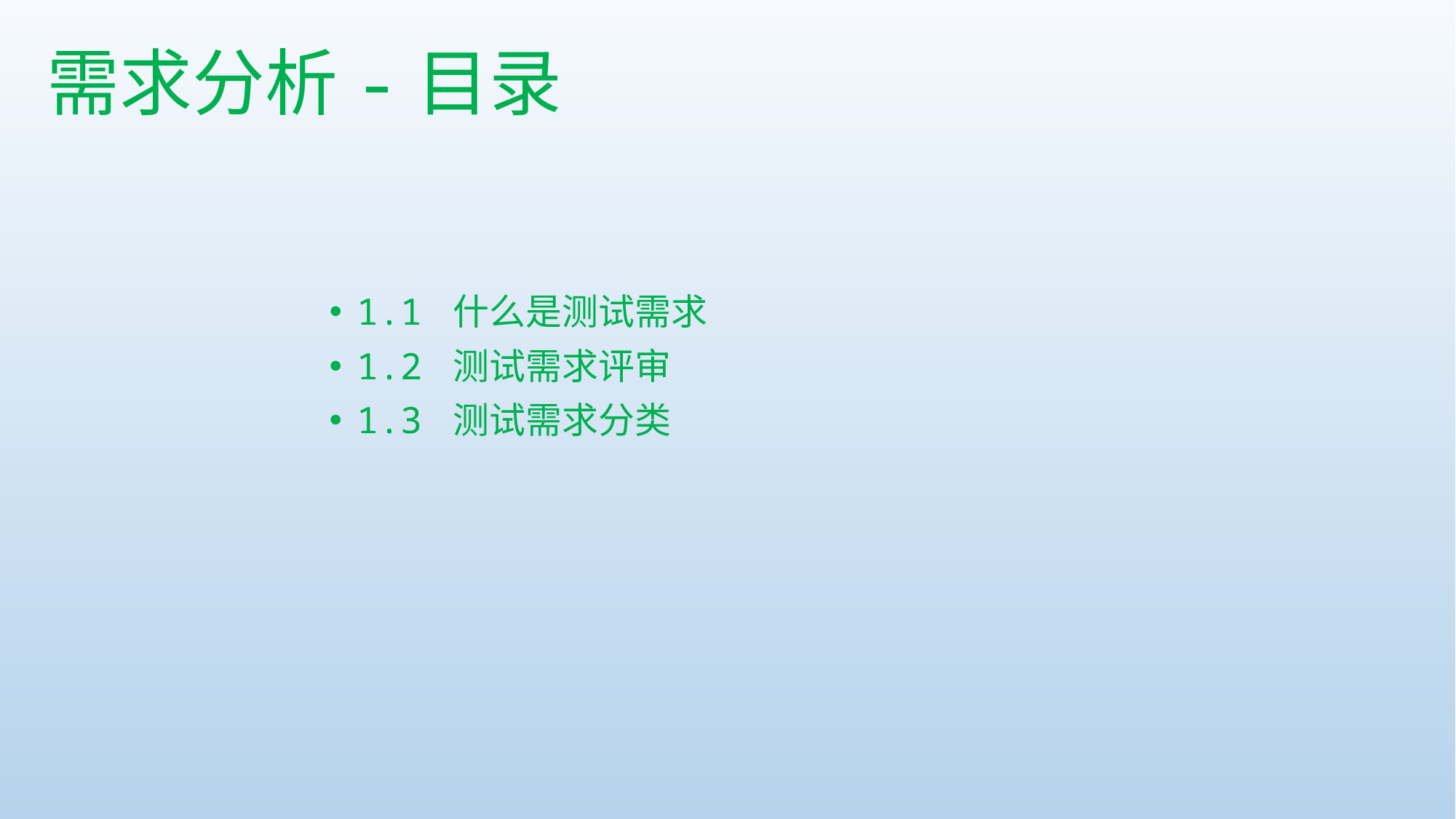

需求分析-目录
1.1 什么是测试需求
1.2 测试需求评审
1.3 测试需求分类